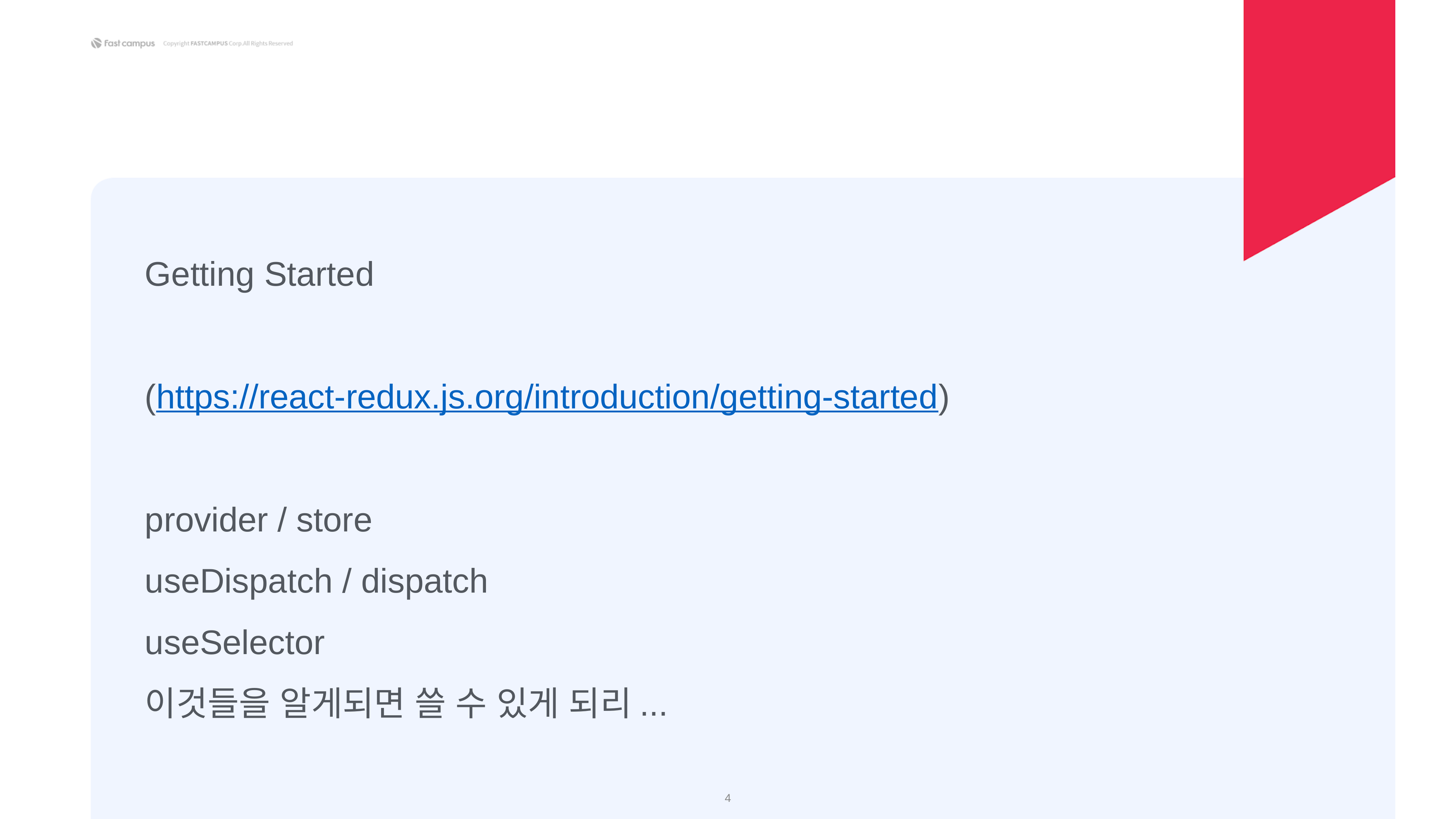

Getting Started

(https://react-redux.js.org/introduction/getting-started)

provider / store
useDispatch / dispatch
useSelector
이것들을 알게되면 쓸 수 있게 되리...
4